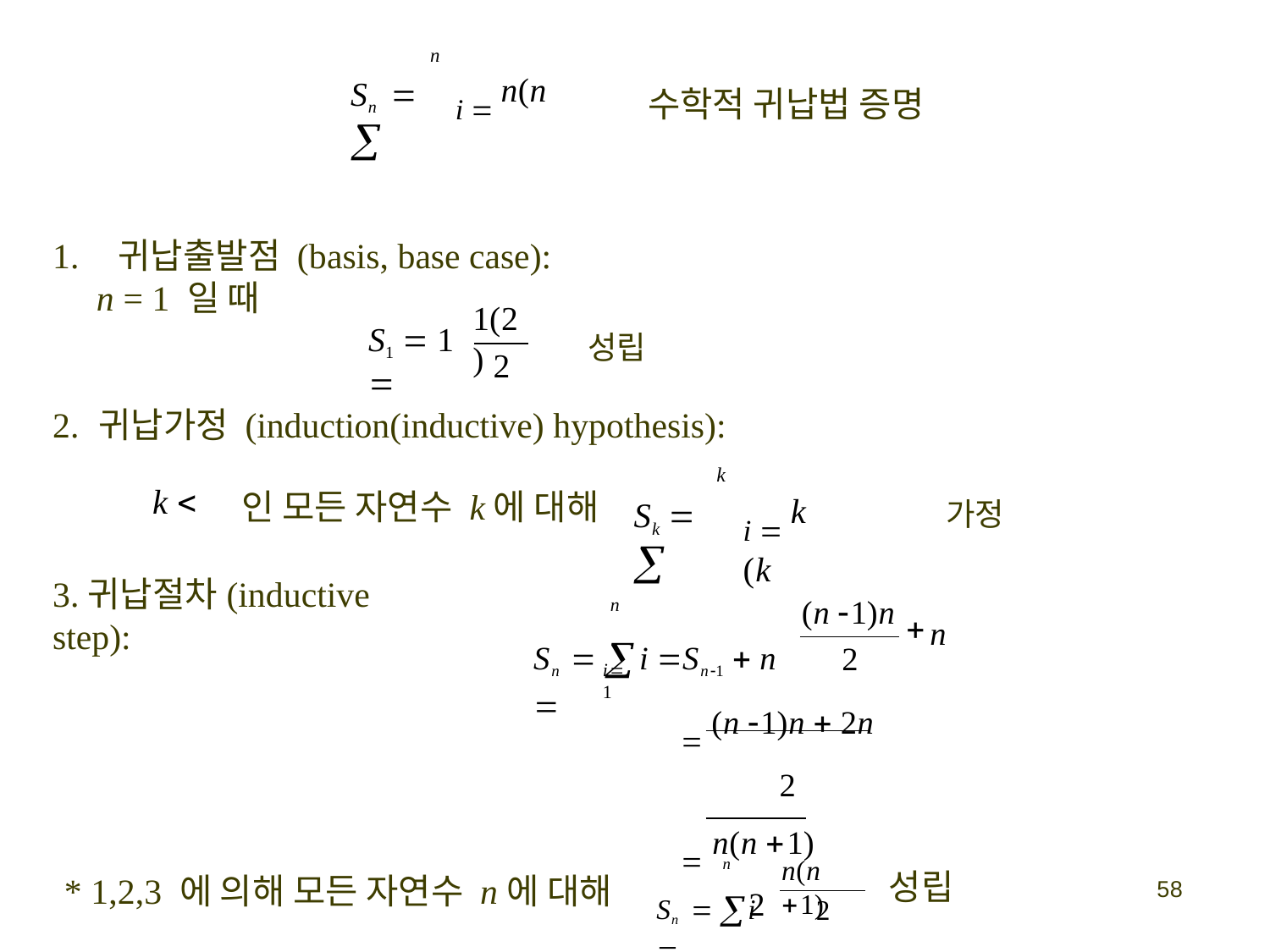

i = n(n
n
Sn = ∑
수학적 귀납법 증명
1.	귀납출발점 (basis, base case):
n = 1 일 때
1(2)
S1  = 1 =
성립
2

2.	귀납가정 (induction(inductive) hypothesis):
i = k (k
k
Sk = ∑
k <
인 모든 자연수 k에 대해
가정
3.귀납절차(inductive step):
(n −1)n
n
Sn  = ∑i =Sn−1  + n =
n
2

i=1
= (n −1)n + 2n
2
= n(n +1)
2

Sn = ∑i =
i=1
n(n +1)
n
성립
* 1,2,3 에 의해 모든 자연수 n에 대해
58
2